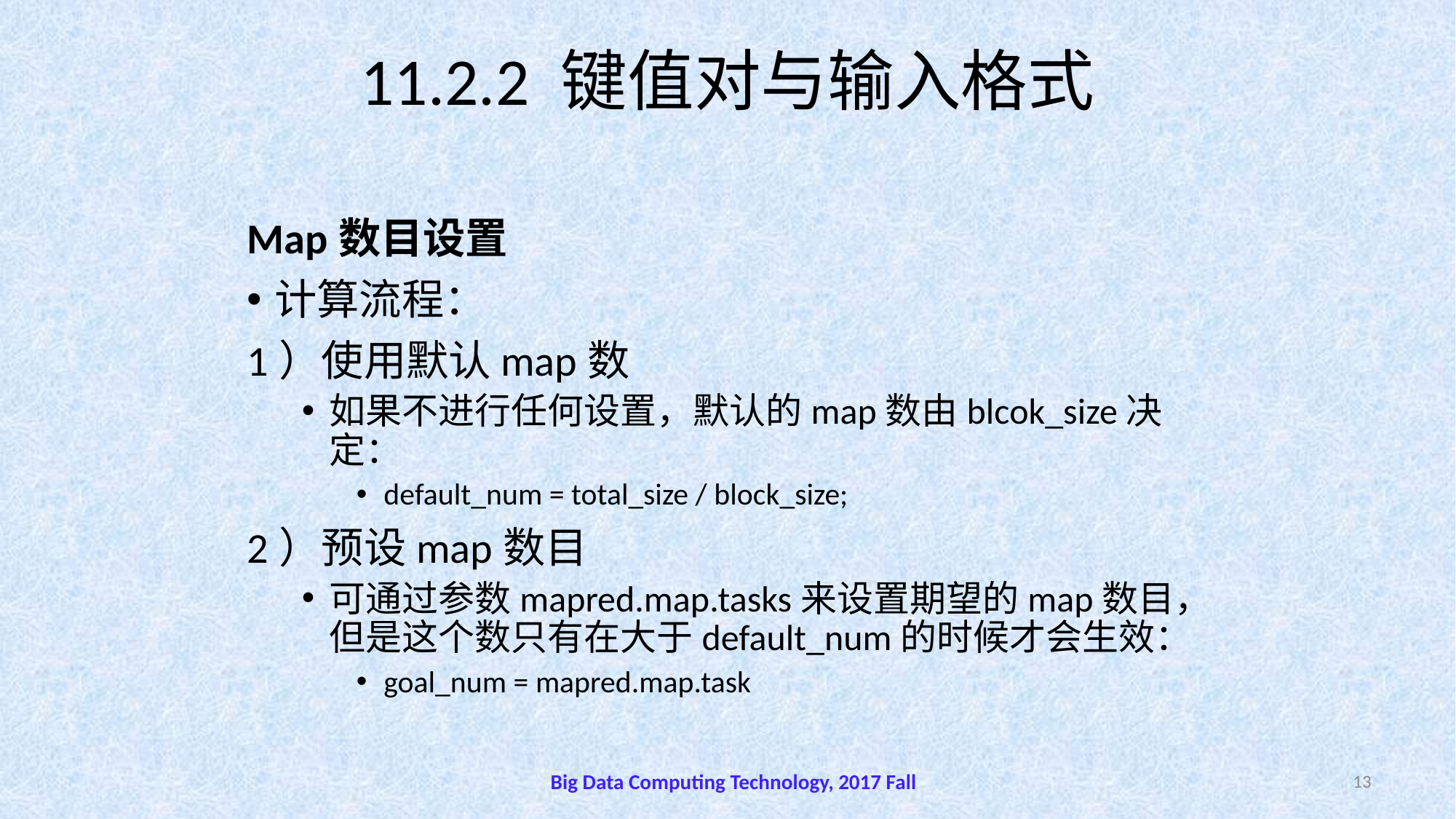

# 11.2.2 键值对与输入格式
Map数目设置
计算流程：
1）使用默认map数
如果不进行任何设置，默认的map数由blcok_size决定：
default_num = total_size / block_size;
2）预设map数目
可通过参数mapred.map.tasks来设置期望的map数目，但是这个数只有在大于default_num的时候才会生效：
goal_num = mapred.map.task
Big Data Computing Technology, 2017 Fall
13